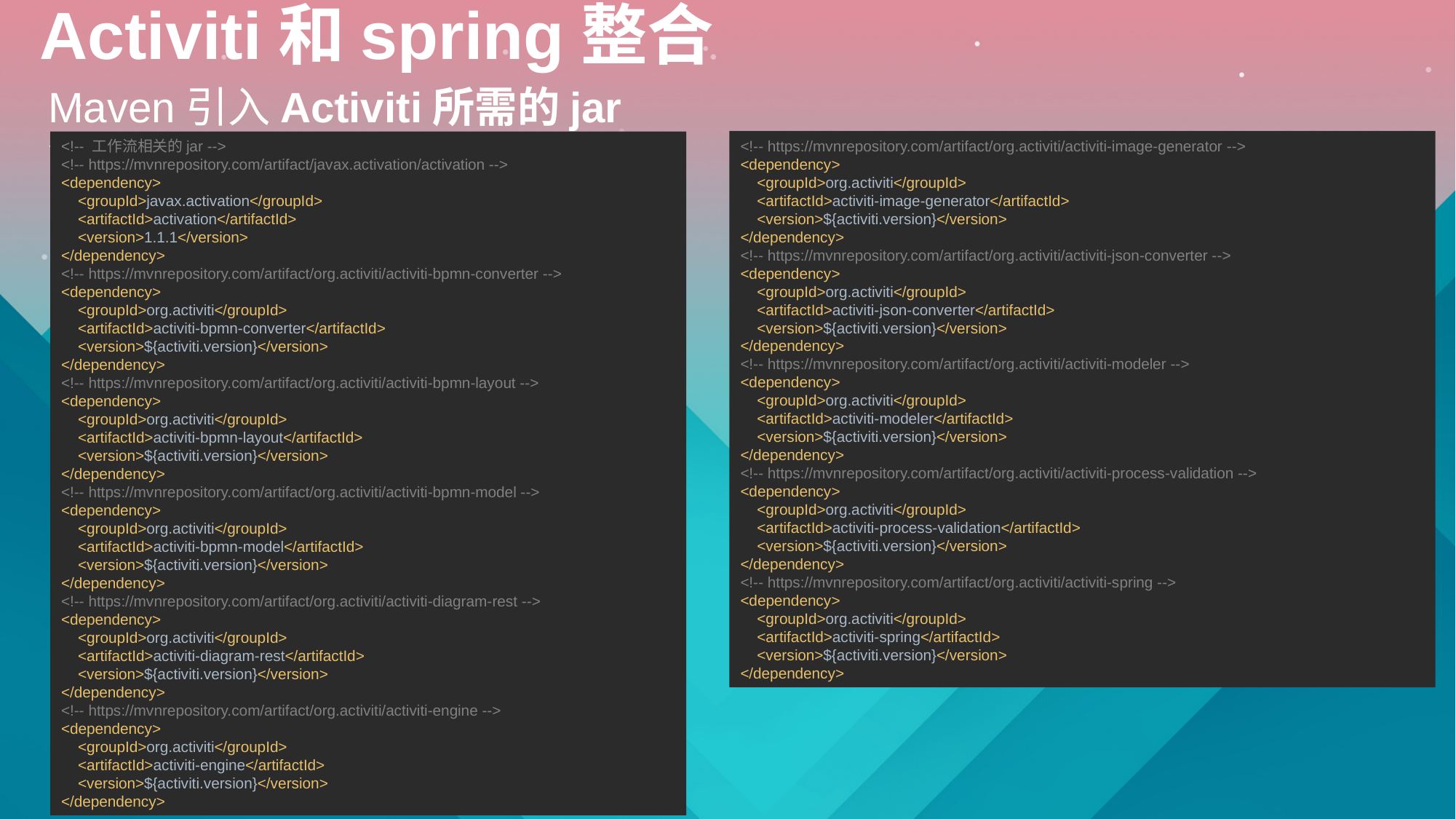

# Activiti和spring整合
Maven引入Activiti所需的jar包：

<!-- 工作流相关的jar -->
<!-- https://mvnrepository.com/artifact/javax.activation/activation -->
<dependency>
    <groupId>javax.activation</groupId>
    <artifactId>activation</artifactId>
    <version>1.1.1</version>
</dependency>
<!-- https://mvnrepository.com/artifact/org.activiti/activiti-bpmn-converter -->
<dependency>
    <groupId>org.activiti</groupId>
    <artifactId>activiti-bpmn-converter</artifactId>
    <version>${activiti.version}</version>
</dependency>
<!-- https://mvnrepository.com/artifact/org.activiti/activiti-bpmn-layout -->
<dependency>
    <groupId>org.activiti</groupId>
    <artifactId>activiti-bpmn-layout</artifactId>
    <version>${activiti.version}</version>
</dependency>
<!-- https://mvnrepository.com/artifact/org.activiti/activiti-bpmn-model -->
<dependency>
    <groupId>org.activiti</groupId>
    <artifactId>activiti-bpmn-model</artifactId>
    <version>${activiti.version}</version>
</dependency>
<!-- https://mvnrepository.com/artifact/org.activiti/activiti-diagram-rest -->
<dependency>
    <groupId>org.activiti</groupId>
    <artifactId>activiti-diagram-rest</artifactId>
    <version>${activiti.version}</version>
</dependency>
<!-- https://mvnrepository.com/artifact/org.activiti/activiti-engine -->
<dependency>
    <groupId>org.activiti</groupId>
    <artifactId>activiti-engine</artifactId>
    <version>${activiti.version}</version>
</dependency>
<!-- https://mvnrepository.com/artifact/org.activiti/activiti-image-generator -->
<dependency>
    <groupId>org.activiti</groupId>
    <artifactId>activiti-image-generator</artifactId>
    <version>${activiti.version}</version>
</dependency>
<!-- https://mvnrepository.com/artifact/org.activiti/activiti-json-converter -->
<dependency>
    <groupId>org.activiti</groupId>
    <artifactId>activiti-json-converter</artifactId>
    <version>${activiti.version}</version>
</dependency>
<!-- https://mvnrepository.com/artifact/org.activiti/activiti-modeler -->
<dependency>
    <groupId>org.activiti</groupId>
    <artifactId>activiti-modeler</artifactId>
    <version>${activiti.version}</version>
</dependency>
<!-- https://mvnrepository.com/artifact/org.activiti/activiti-process-validation -->
<dependency>
    <groupId>org.activiti</groupId>
    <artifactId>activiti-process-validation</artifactId>
    <version>${activiti.version}</version>
</dependency>
<!-- https://mvnrepository.com/artifact/org.activiti/activiti-spring -->
<dependency>
    <groupId>org.activiti</groupId>
    <artifactId>activiti-spring</artifactId>
    <version>${activiti.version}</version>
</dependency>